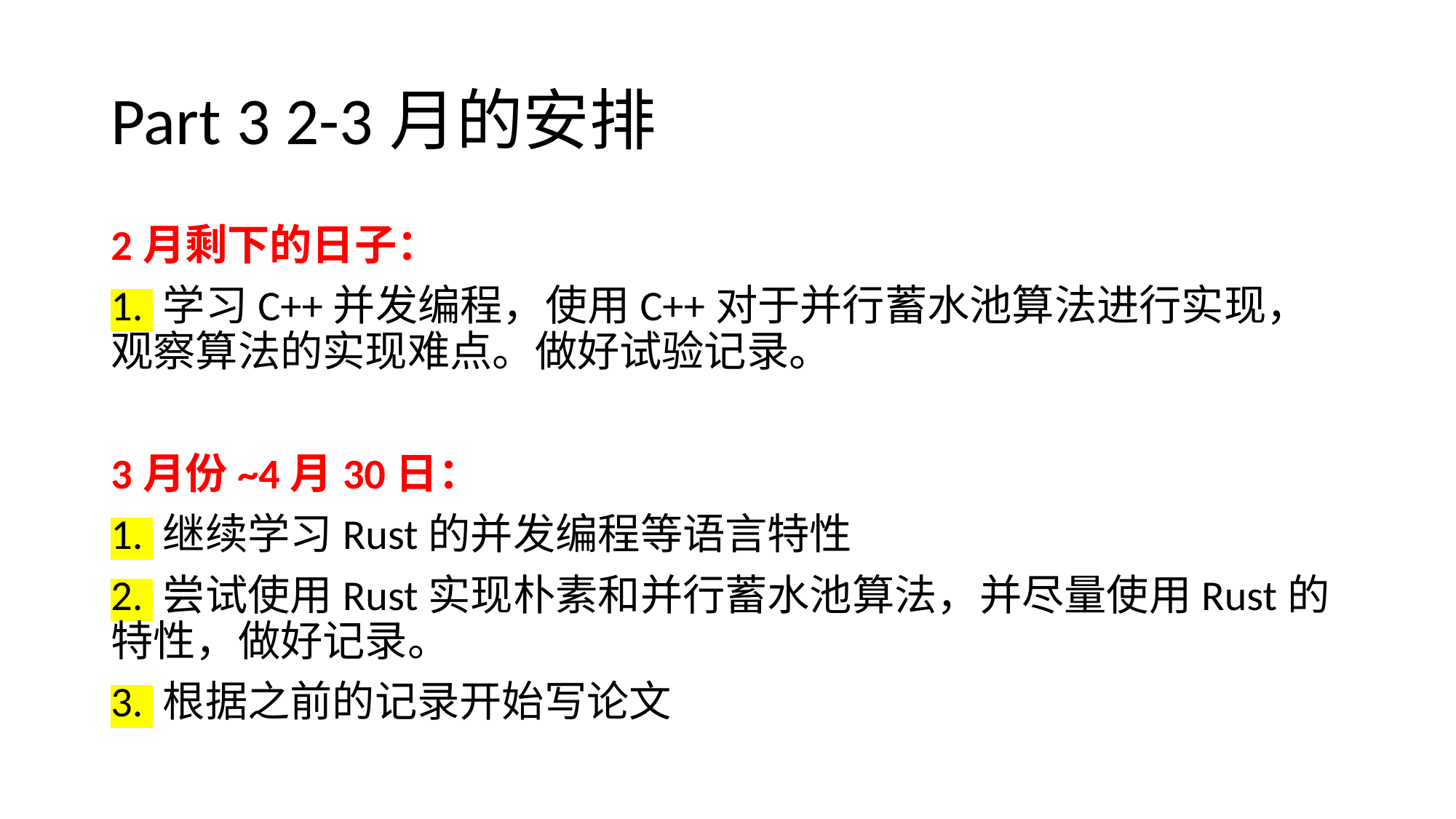

# Part 3 2-3月的安排
2月剩下的日子：
1. 学习C++并发编程，使用C++对于并行蓄水池算法进行实现，观察算法的实现难点。做好试验记录。

3月份~4月30日：
1. 继续学习Rust的并发编程等语言特性
2. 尝试使用Rust实现朴素和并行蓄水池算法，并尽量使用Rust的特性，做好记录。
3. 根据之前的记录开始写论文